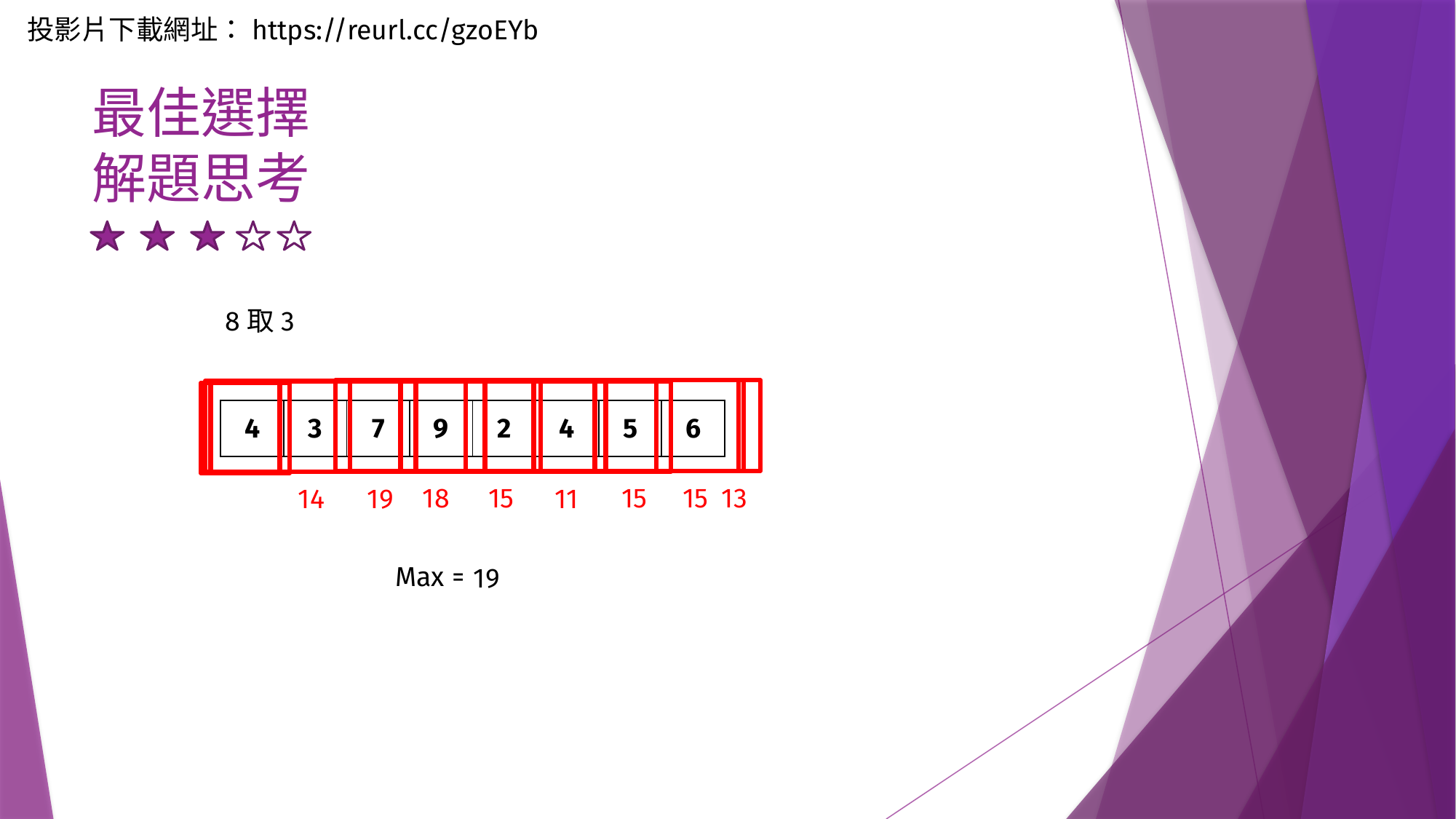

# 最佳選擇 解題思考

8取3

18

15

15

15

13

14

19

11

| 4 | 3 | 7 | 9 | 2 | 4 | 5 | 6 |
| --- | --- | --- | --- | --- | --- | --- | --- |
Max = 14
19